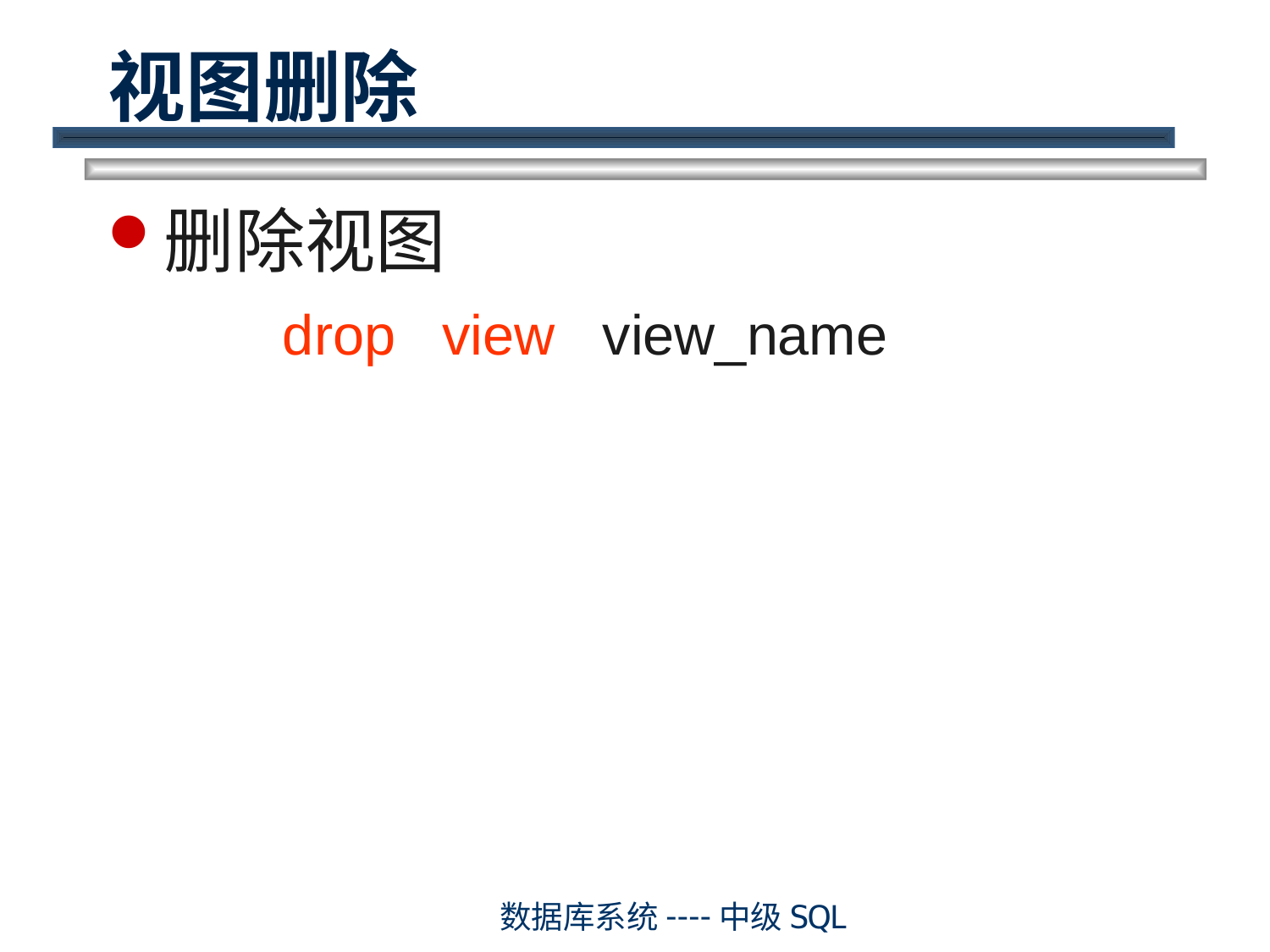

# 视图删除
删除视图
		drop   view   view_name
数据库系统----中级SQL